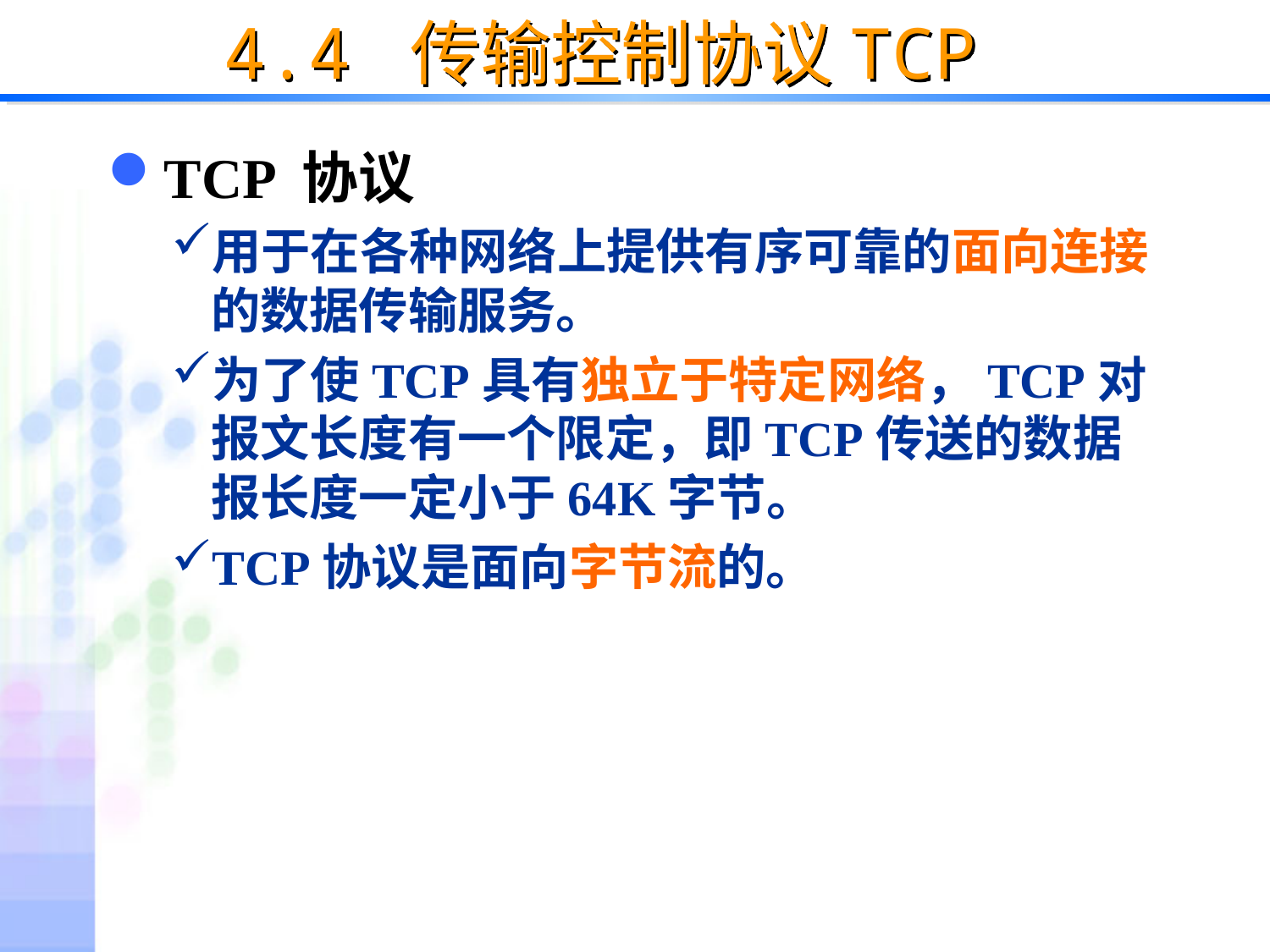

# 4.4 传输控制协议TCP
TCP 协议
用于在各种网络上提供有序可靠的面向连接的数据传输服务。
为了使TCP具有独立于特定网络，TCP对报文长度有一个限定，即TCP传送的数据报长度一定小于64K字节。
TCP协议是面向字节流的。